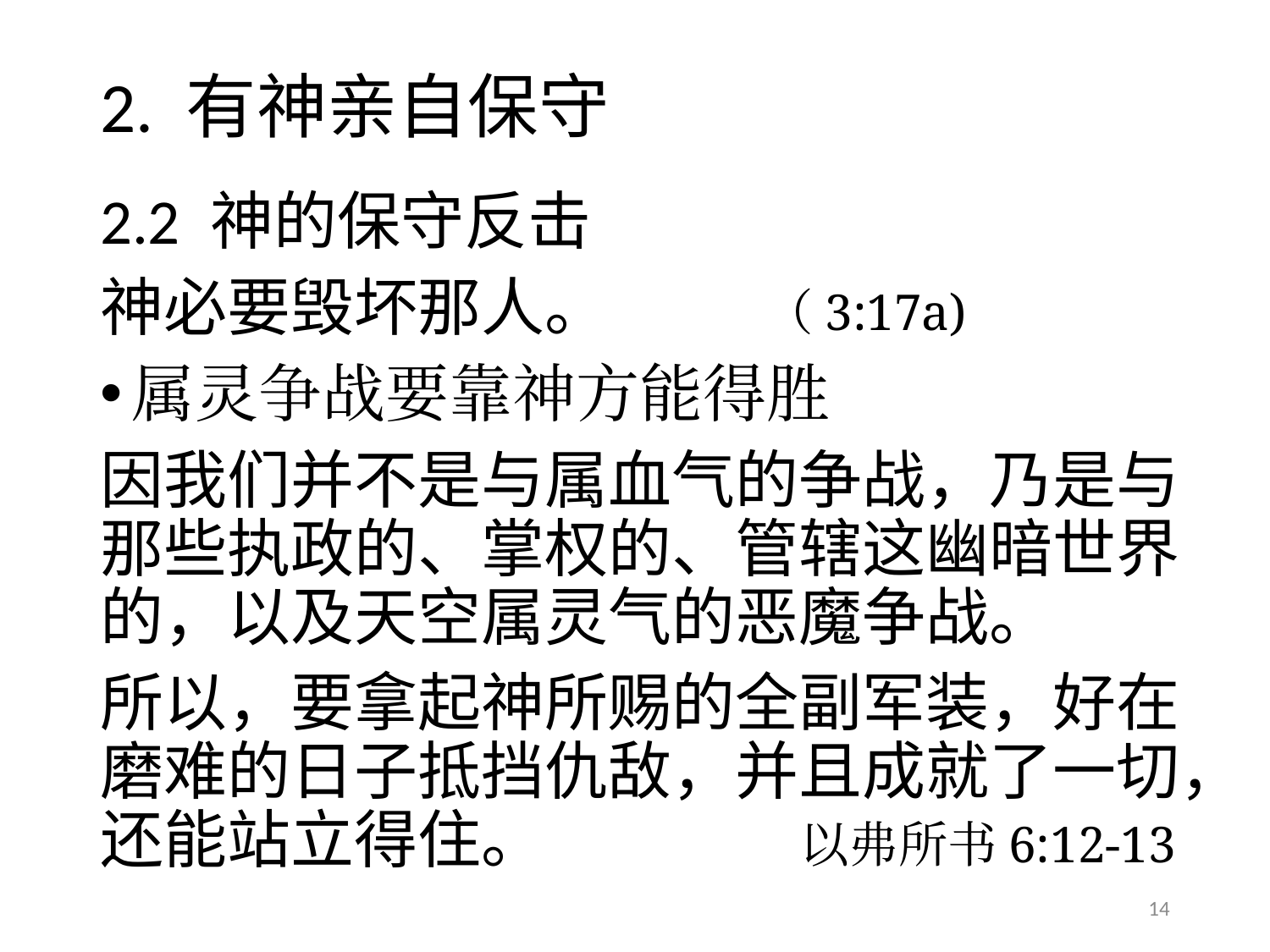

# 2. 有神亲自保守
2.2 神的保守反击
神必要毁坏那人。           （3:17a)
属灵争战要靠神方能得胜
因我们并不是与属血气的争战，乃是与那些执政的、掌权的、管辖这幽暗世界的，以及天空属灵气的恶魔争战。
所以，要拿起神所赐的全副军装，好在磨难的日子抵挡仇敌，并且成就了一切，还能站立得住。                  以弗所书6:12-13
14